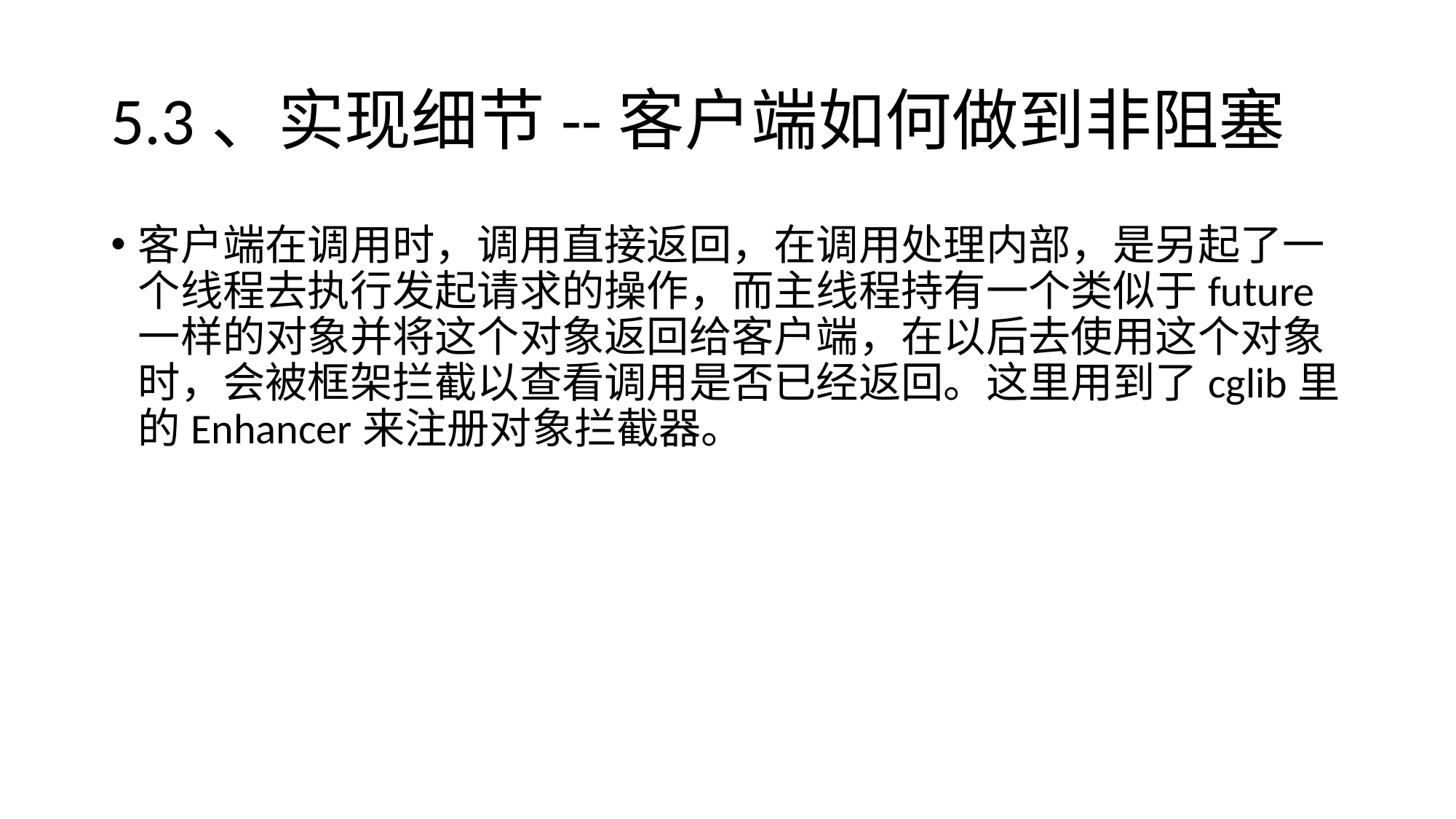

# 5.3、实现细节--客户端如何做到非阻塞
客户端在调用时，调用直接返回，在调用处理内部，是另起了一个线程去执行发起请求的操作，而主线程持有一个类似于future一样的对象并将这个对象返回给客户端，在以后去使用这个对象时，会被框架拦截以查看调用是否已经返回。这里用到了cglib里的Enhancer来注册对象拦截器。